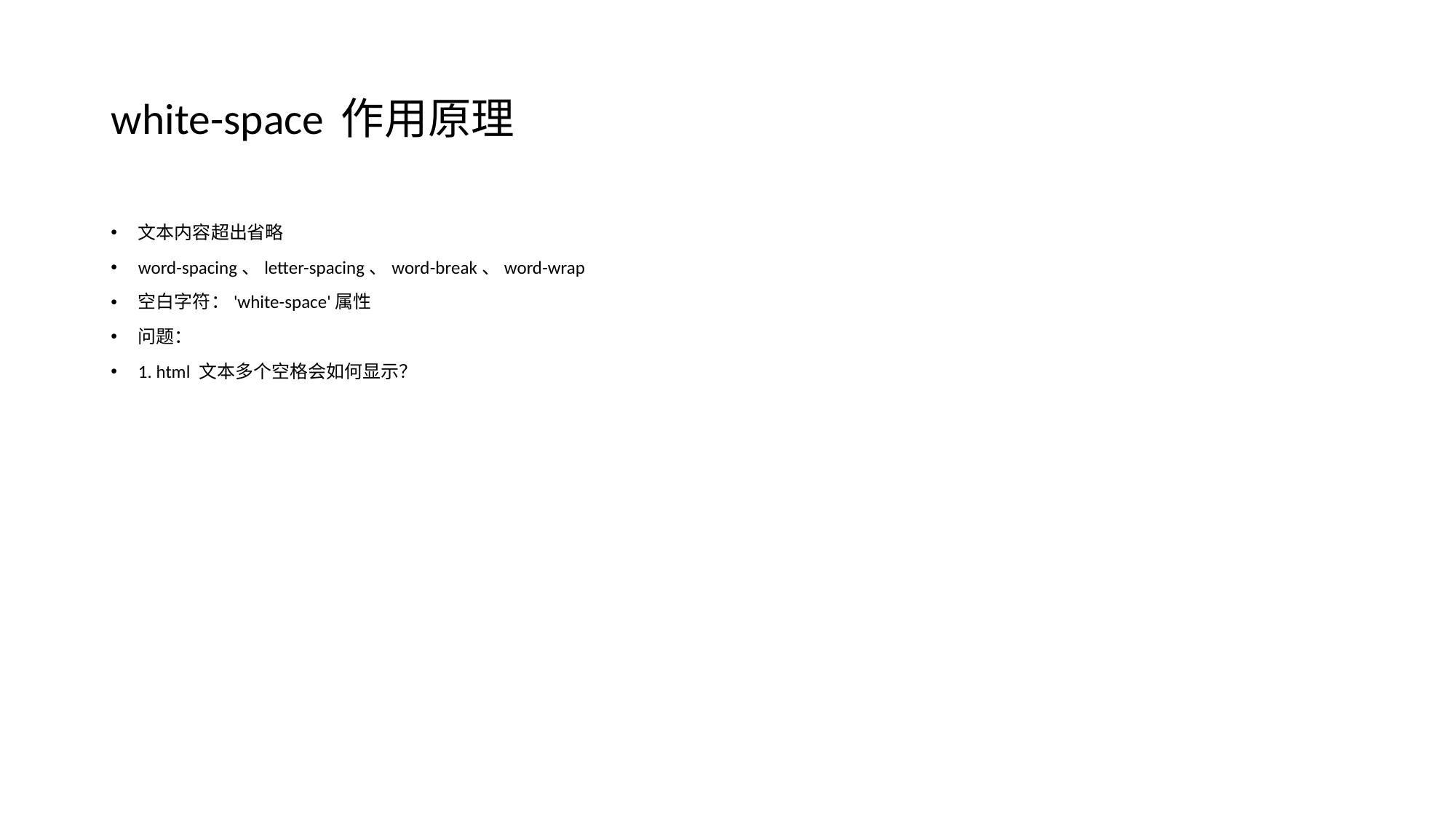

# white-space 作用原理
文本内容超出省略
word-spacing、letter-spacing、word-break、word-wrap
空白字符：'white-space'属性
问题：
1. html 文本多个空格会如何显示？